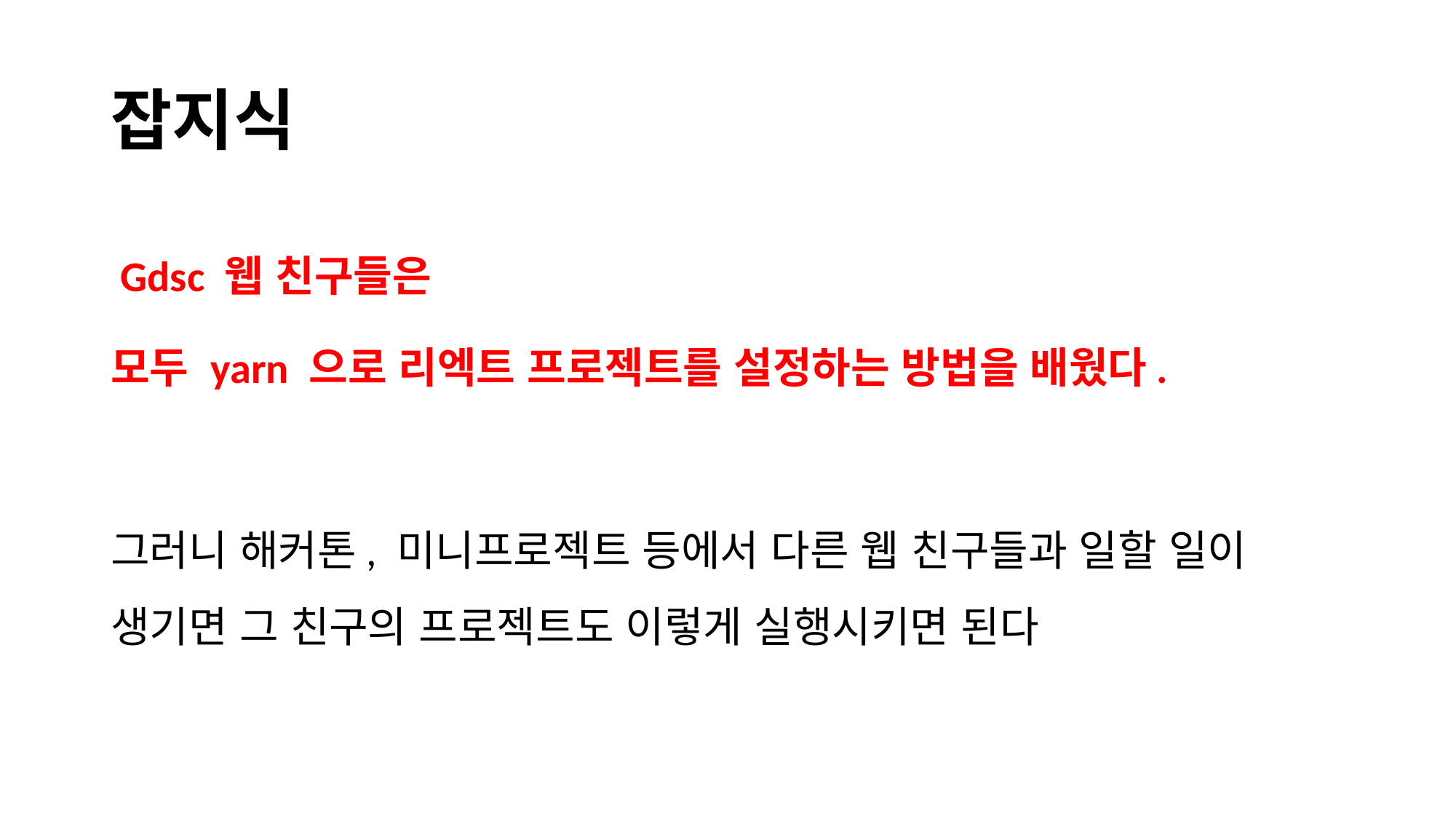

# 잡지식
 Gdsc 웹 친구들은
모두 yarn 으로 리엑트 프로젝트를 설정하는 방법을 배웠다.

그러니 해커톤, 미니프로젝트 등에서 다른 웹 친구들과 일할 일이 생기면 그 친구의 프로젝트도 이렇게 실행시키면 된다